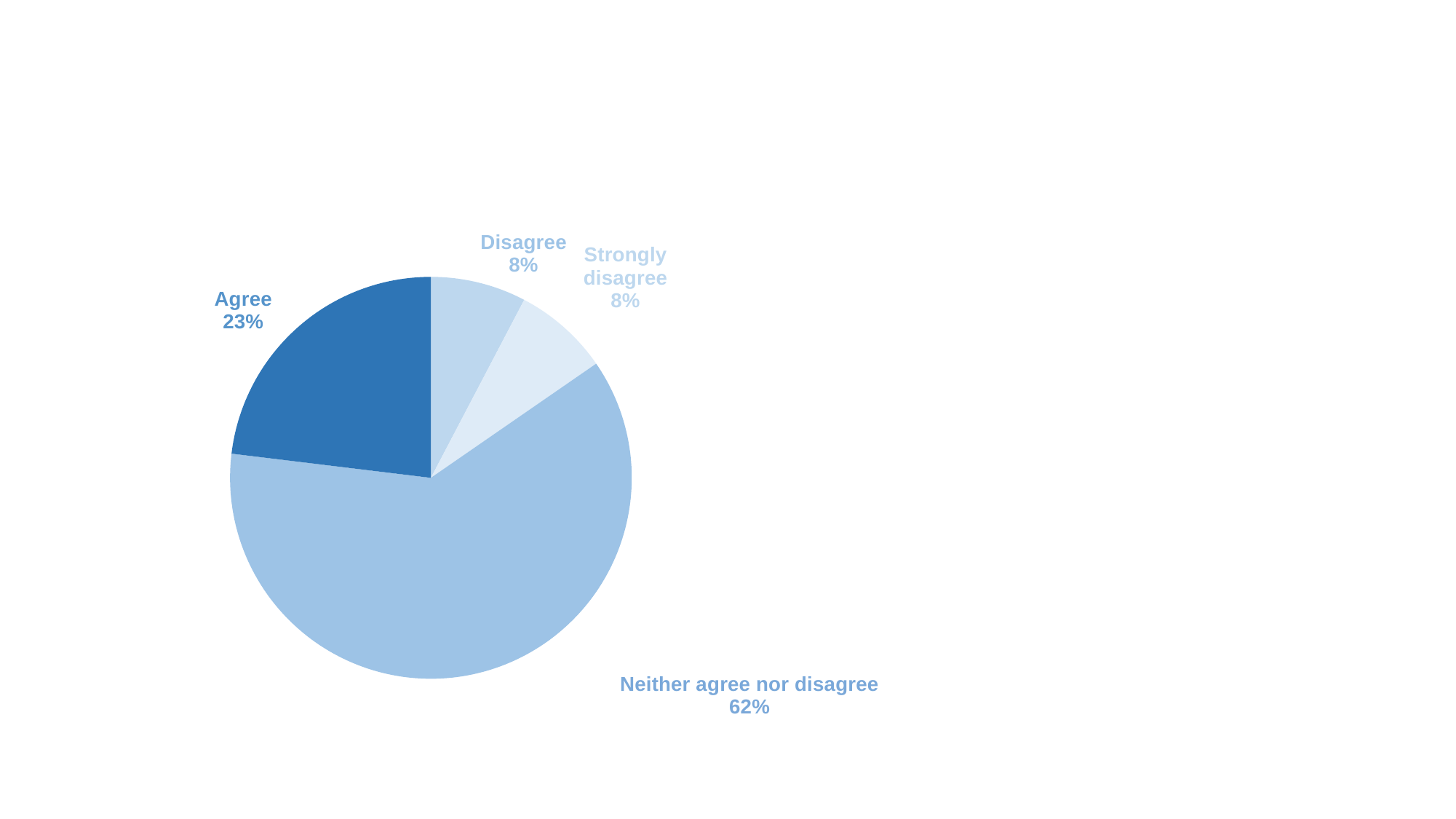

#

### Chart

| Category | 系列 1 |
|---|---|
| Disagree | 1.0 |
| Strongly disagree | 1.0 |
| Neither agree nor disagree | 8.0 |
| Agree | 3.0 |
| Strongly agree | 0.0 |